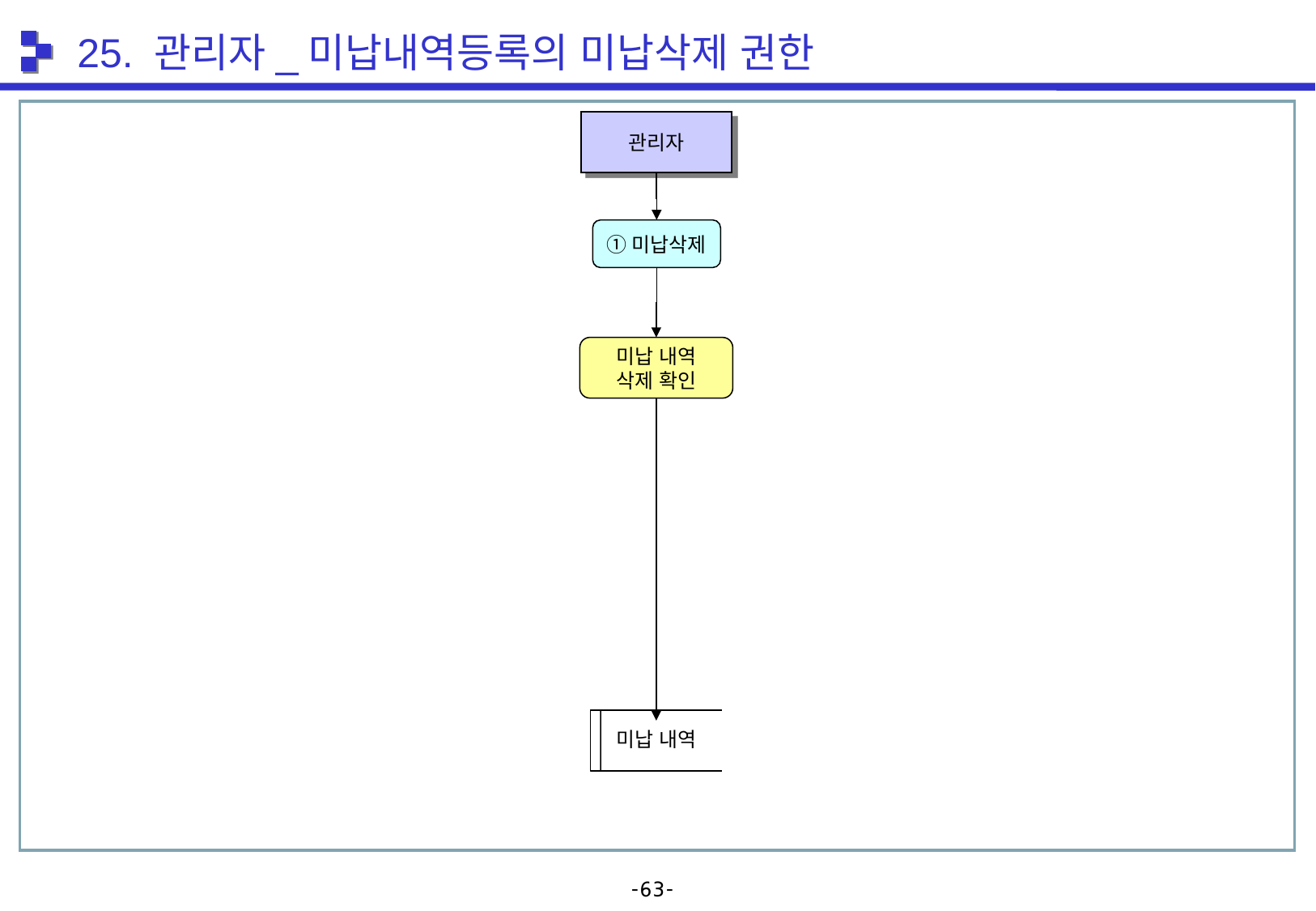

25. 관리자_미납내역등록의 미납삭제 권한

관리자
①미납삭제
미납 내역
삭제 확인

미납 내역